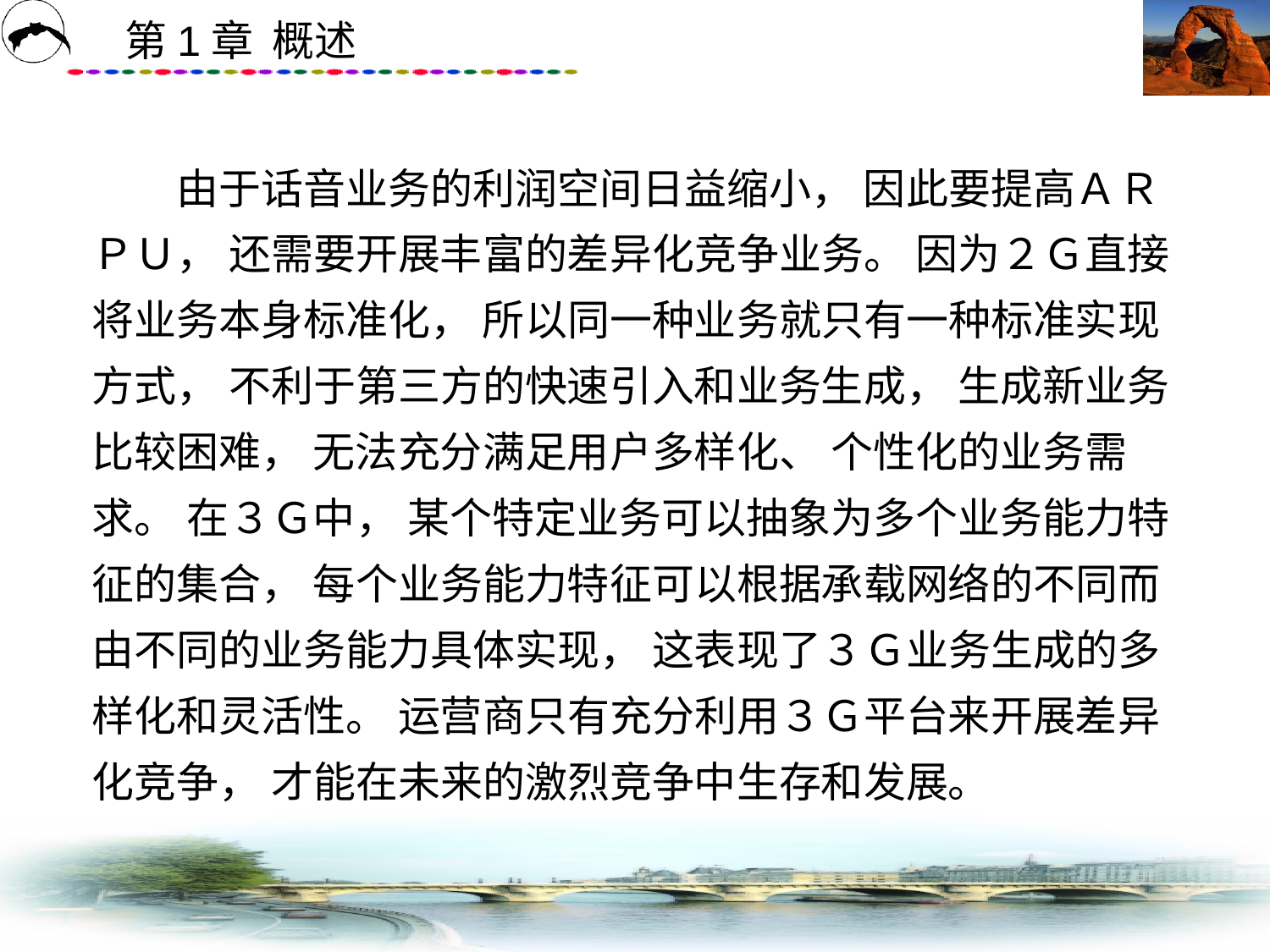

# 由于话音业务的利润空间日益缩小， 因此要提高ＡＲＰＵ， 还需要开展丰富的差异化竞争业务。 因为２Ｇ直接将业务本身标准化， 所以同一种业务就只有一种标准实现方式， 不利于第三方的快速引入和业务生成， 生成新业务比较困难， 无法充分满足用户多样化、 个性化的业务需求。 在３Ｇ中， 某个特定业务可以抽象为多个业务能力特征的集合， 每个业务能力特征可以根据承载网络的不同而由不同的业务能力具体实现， 这表现了３Ｇ业务生成的多样化和灵活性。 运营商只有充分利用３Ｇ平台来开展差异化竞争， 才能在未来的激烈竞争中生存和发展。